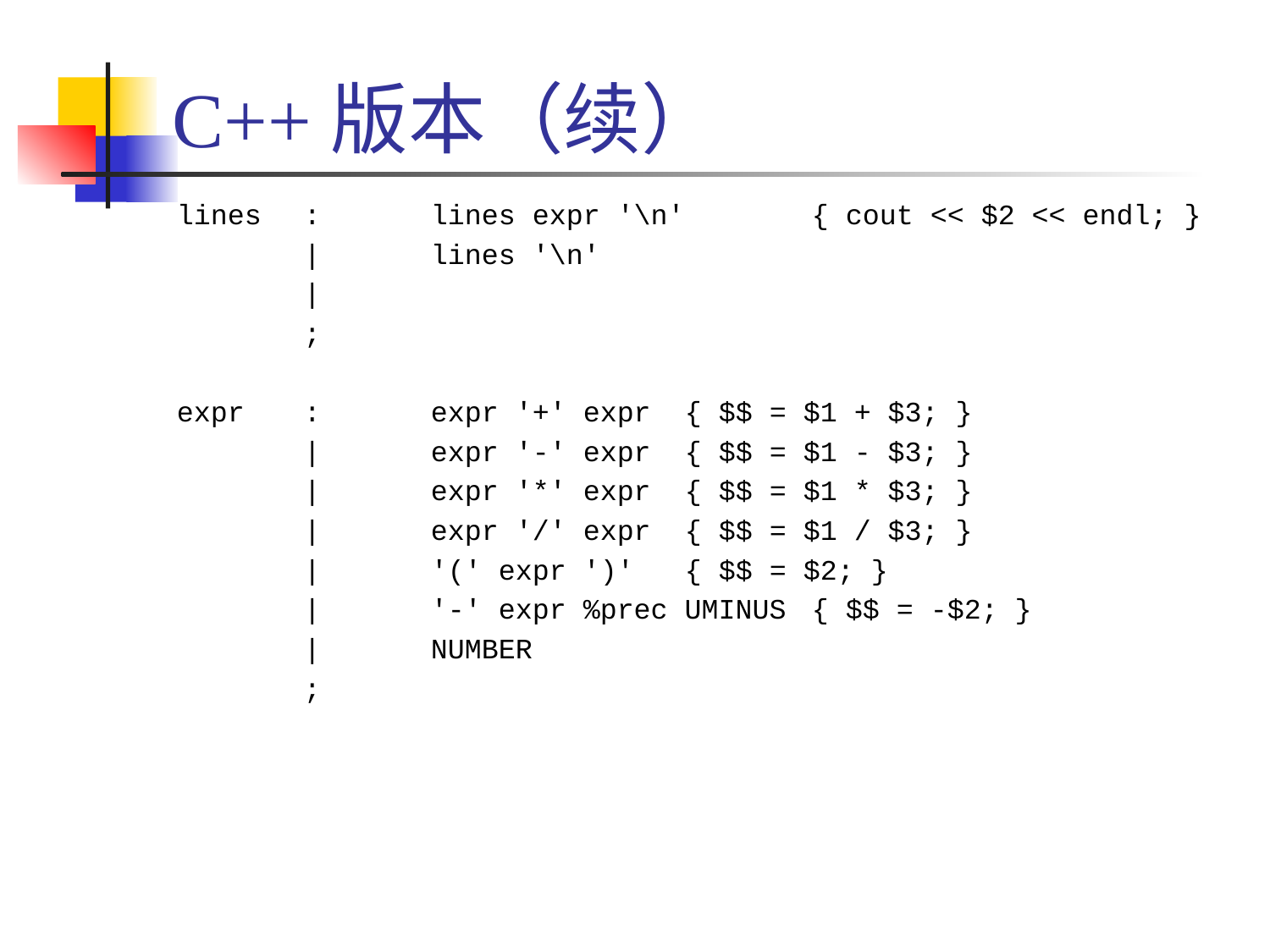

# C++版本（续）
lines	:	lines expr '\n'	{ cout << $2 << endl; }
	|	lines '\n'
	|
	;

expr	:	expr '+' expr	{ $$ = $1 + $3; }
	|	expr '-' expr	{ $$ = $1 - $3; }
	|	expr '*' expr	{ $$ = $1 * $3; }
	|	expr '/' expr	{ $$ = $1 / $3; }
	|	'(' expr ')'	{ $$ = $2; }
	|	'-' expr %prec UMINUS	{ $$ = -$2; }
	|	NUMBER
	;